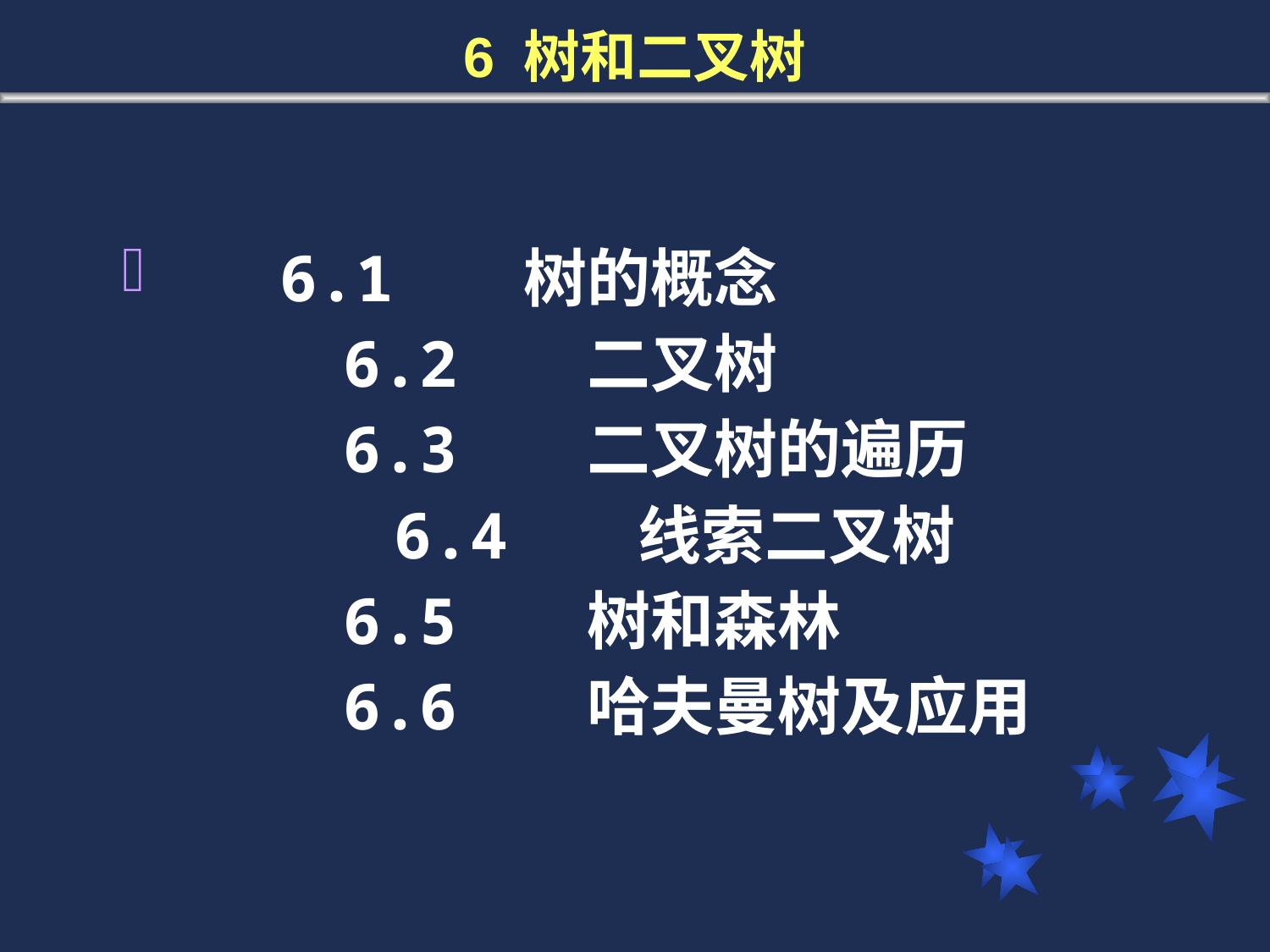

# 6 树和二叉树

 	6.1   树的概念
         	6.2   二叉树
         	6.3   二叉树的遍历
	        6.4   线索二叉树
         	6.5   树和森林
         	6.6   哈夫曼树及应用